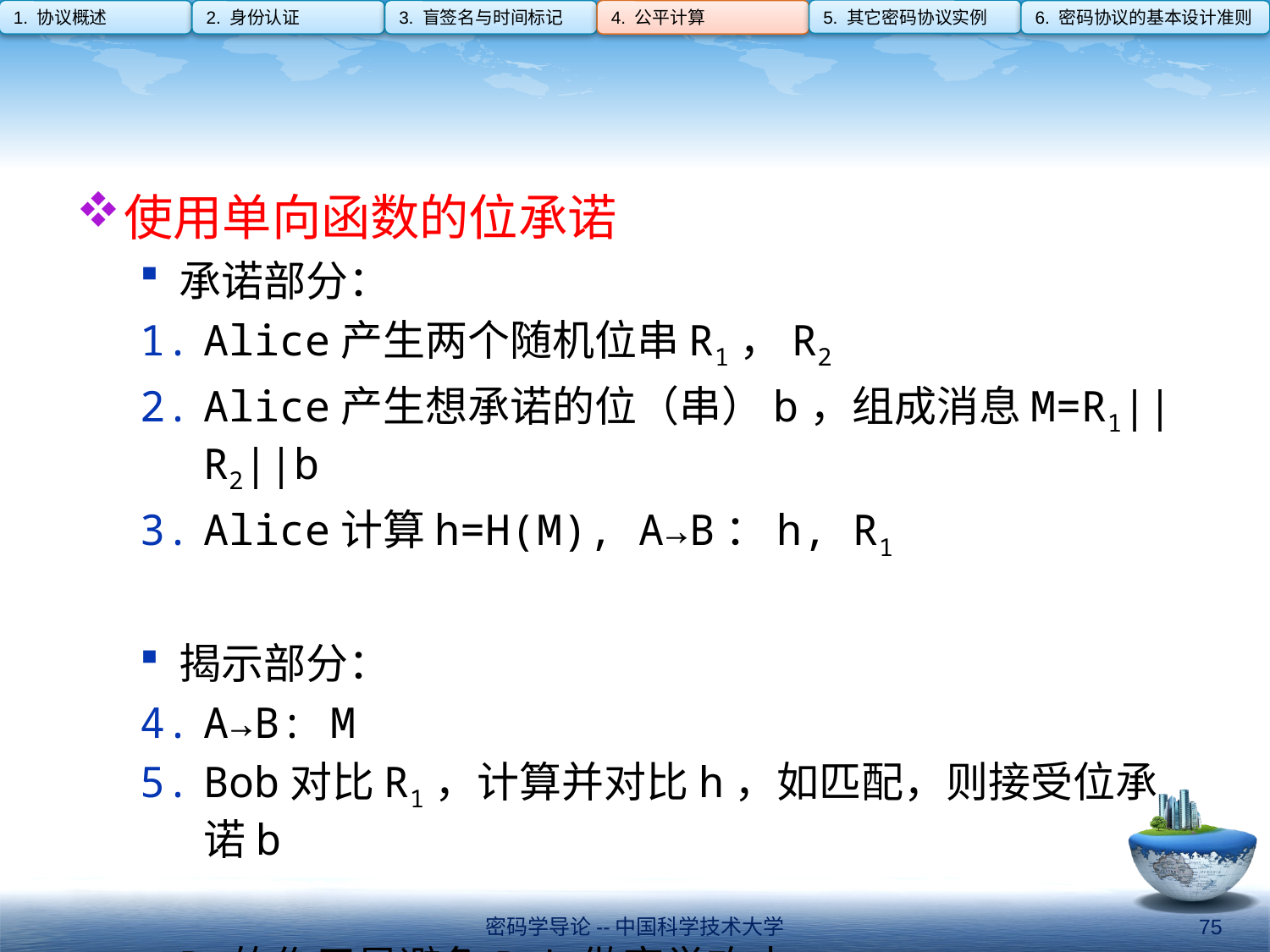

5. 其它密码协议实例
1. 协议概述
2. 身份认证
3. 盲签名与时间标记
4. 公平计算
6. 密码协议的基本设计准则
#
使用单向函数的位承诺
承诺部分：
Alice产生两个随机位串R1，R2
Alice产生想承诺的位（串）b，组成消息M=R1||R2||b
Alice计算h=H(M), A→B：h, R1

揭示部分：
A→B: M
Bob对比R1，计算并对比h，如匹配，则接受位承诺b

R2的作用是避免Bob做穷举攻击
哈希函数应抗强碰撞
密码学导论--中国科学技术大学
75